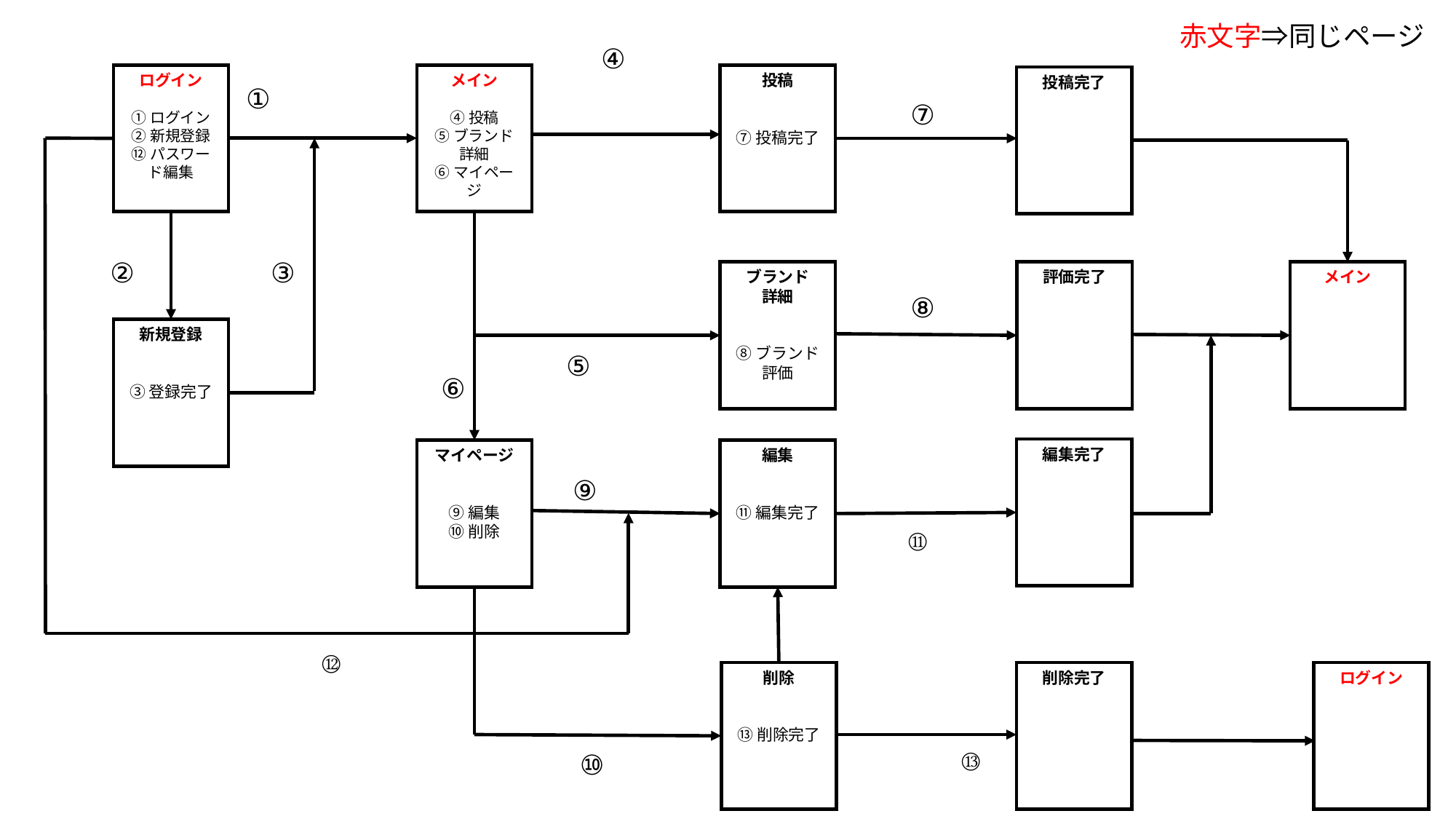

赤文字⇒同じページ
④
ログイン

①ログイン
②新規登録
⑫パスワード編集
メイン

④投稿
⑤ブランド
詳細
⑥マイページ
投稿

⑦投稿完了
投稿完了
①
⑦
②
③
ブランド
詳細

⑧ブランド評価
評価完了
メイン
⑧
新規登録

③登録完了
⑤
⑥
編集完了
マイページ

⑨編集
⑩削除
編集

⑪編集完了

⑨
⑪
⑫
削除

⑬削除完了
削除完了
ログイン
⑬
⑩